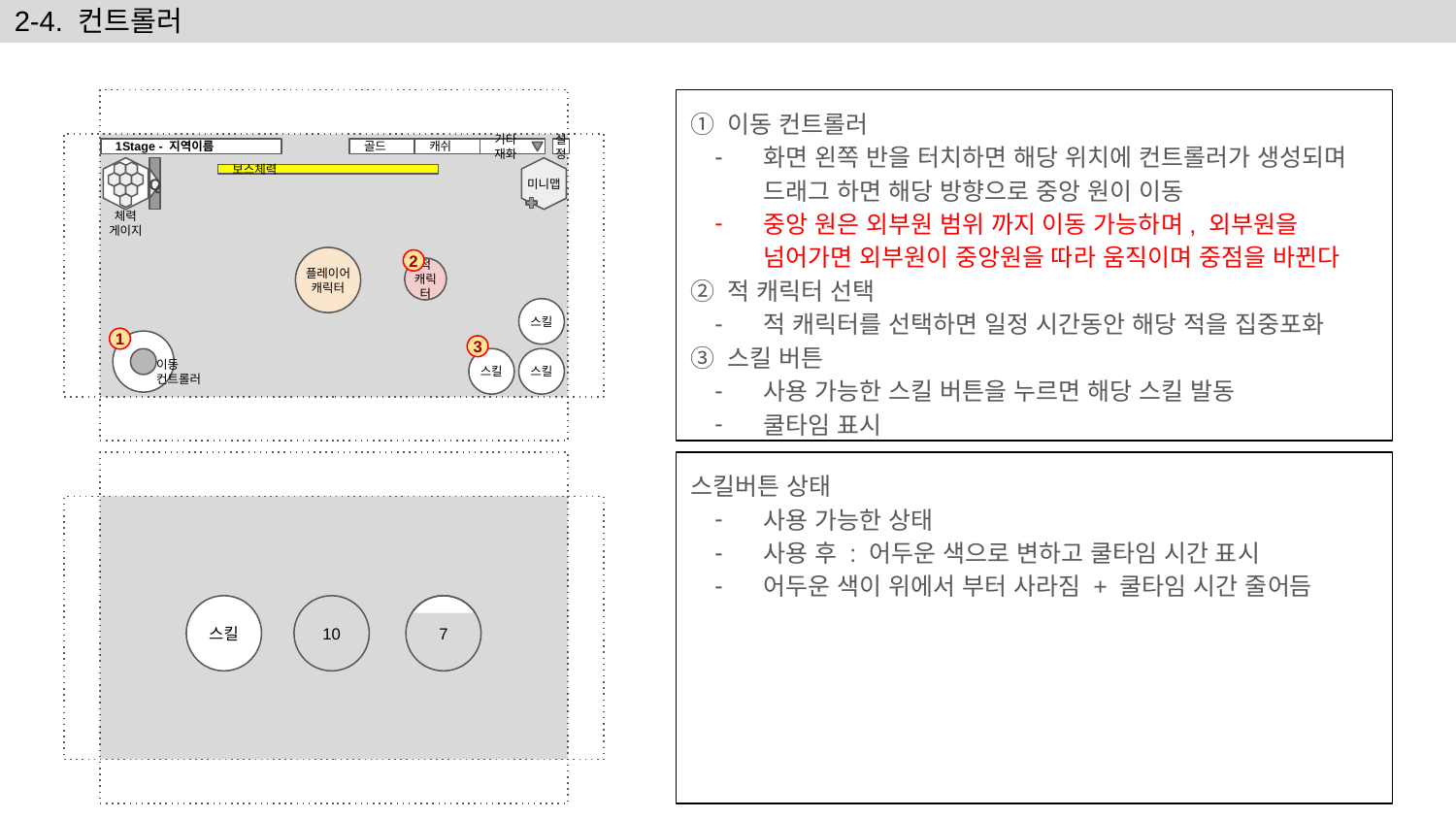

# 2-4. 컨트롤러
① 이동 컨트롤러
화면 왼쪽 반을 터치하면 해당 위치에 컨트롤러가 생성되며 드래그 하면 해당 방향으로 중앙 원이 이동
중앙 원은 외부원 범위 까지 이동 가능하며, 외부원을 넘어가면 외부원이 중앙원을 따라 움직이며 중점을 바뀐다
② 적 캐릭터 선택
적 캐릭터를 선택하면 일정 시간동안 해당 적을 집중포화
③ 스킬 버튼
사용 가능한 스킬 버튼을 누르면 해당 스킬 발동
쿨타임 표시
골드
캐쉬
기타
재화
설정
1Stage - 지역이름

보스체력
미니맵

Q

체력
게이지
플레이어 캐릭터
2
적
캐릭터
스킬
1

3

스킬
스킬
이동
컨트롤러
스킬버튼 상태
사용 가능한 상태
사용 후 : 어두운 색으로 변하고 쿨타임 시간 표시
어두운 색이 위에서 부터 사라짐 + 쿨타임 시간 줄어듬
스킬
10

7